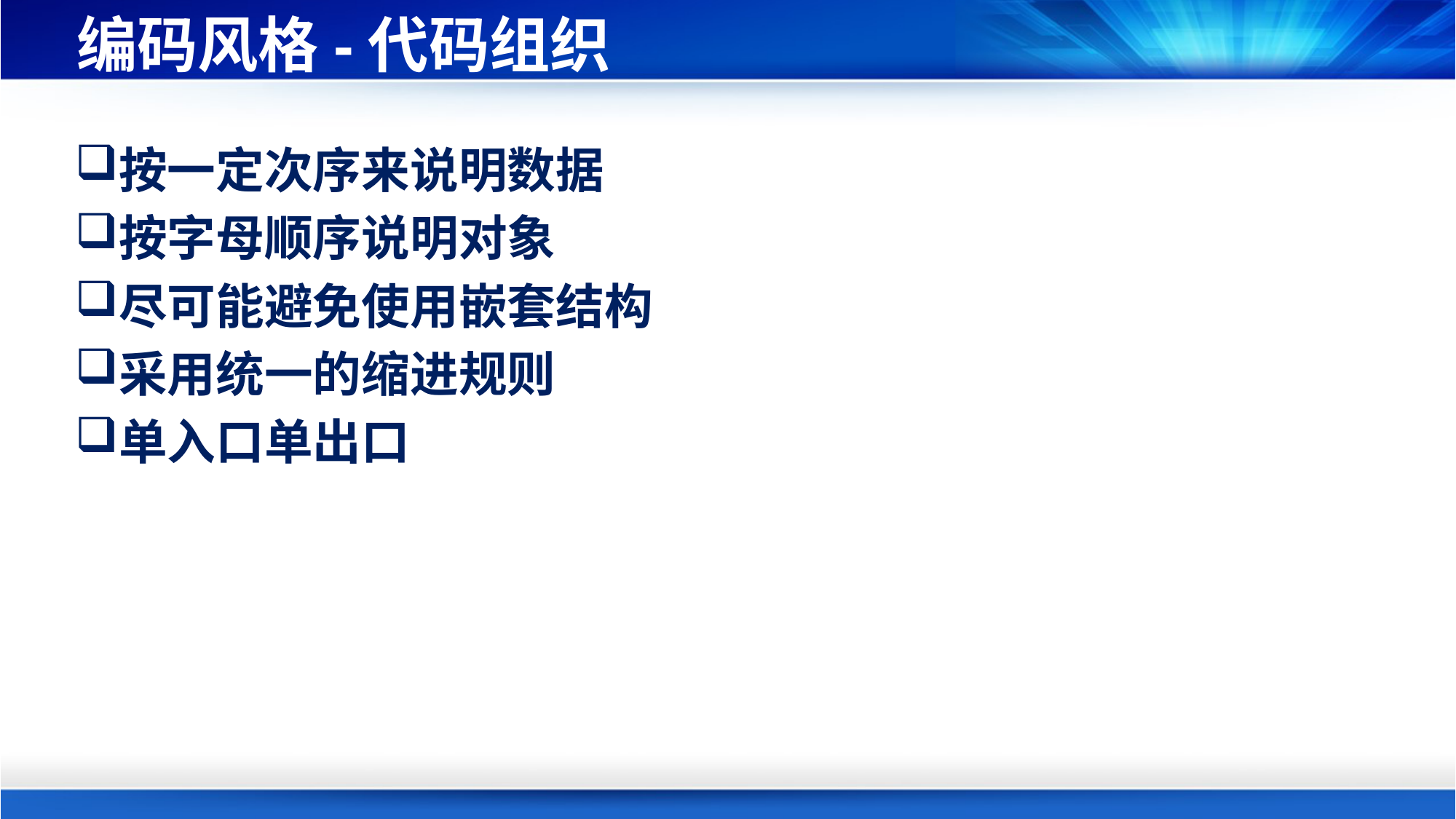

# 编码风格-代码组织
按一定次序来说明数据
按字母顺序说明对象
尽可能避免使用嵌套结构
采用统一的缩进规则
单入口单出口